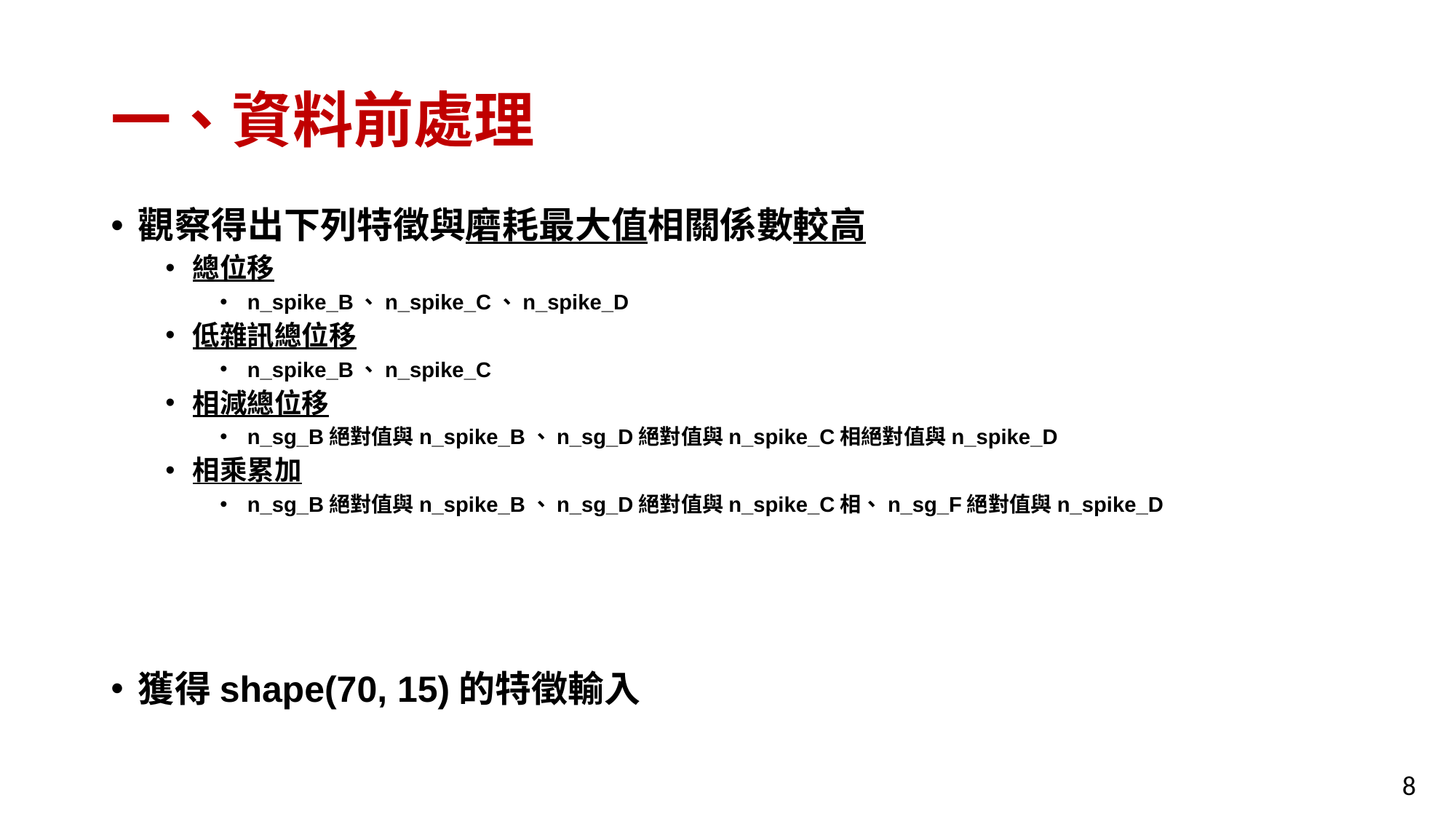

# 一、資料前處理
觀察得出下列特徵與磨耗最大值相關係數較高
總位移
n_spike_B、n_spike_C、n_spike_D
低雜訊總位移
n_spike_B、n_spike_C
相減總位移
n_sg_B絕對值與n_spike_B、n_sg_D絕對值與n_spike_C相絕對值與n_spike_D
相乘累加
n_sg_B絕對值與n_spike_B、n_sg_D絕對值與n_spike_C相、n_sg_F絕對值與n_spike_D

獲得shape(70, 15)的特徵輸入